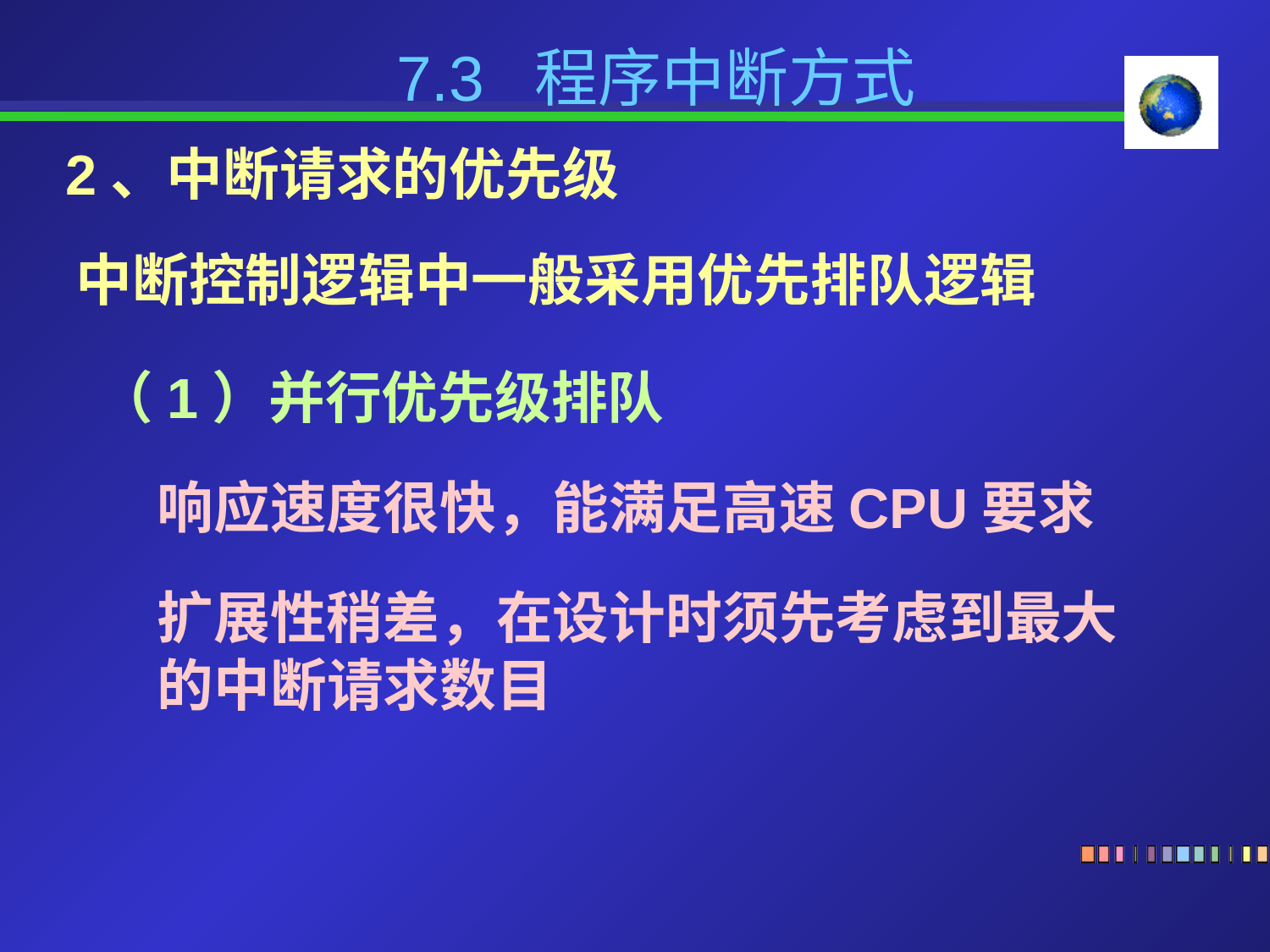

7.3  程序中断方式
2、中断请求的优先级
中断控制逻辑中一般采用优先排队逻辑
（1）并行优先级排队
响应速度很快，能满足高速CPU要求
扩展性稍差，在设计时须先考虑到最大的中断请求数目
57